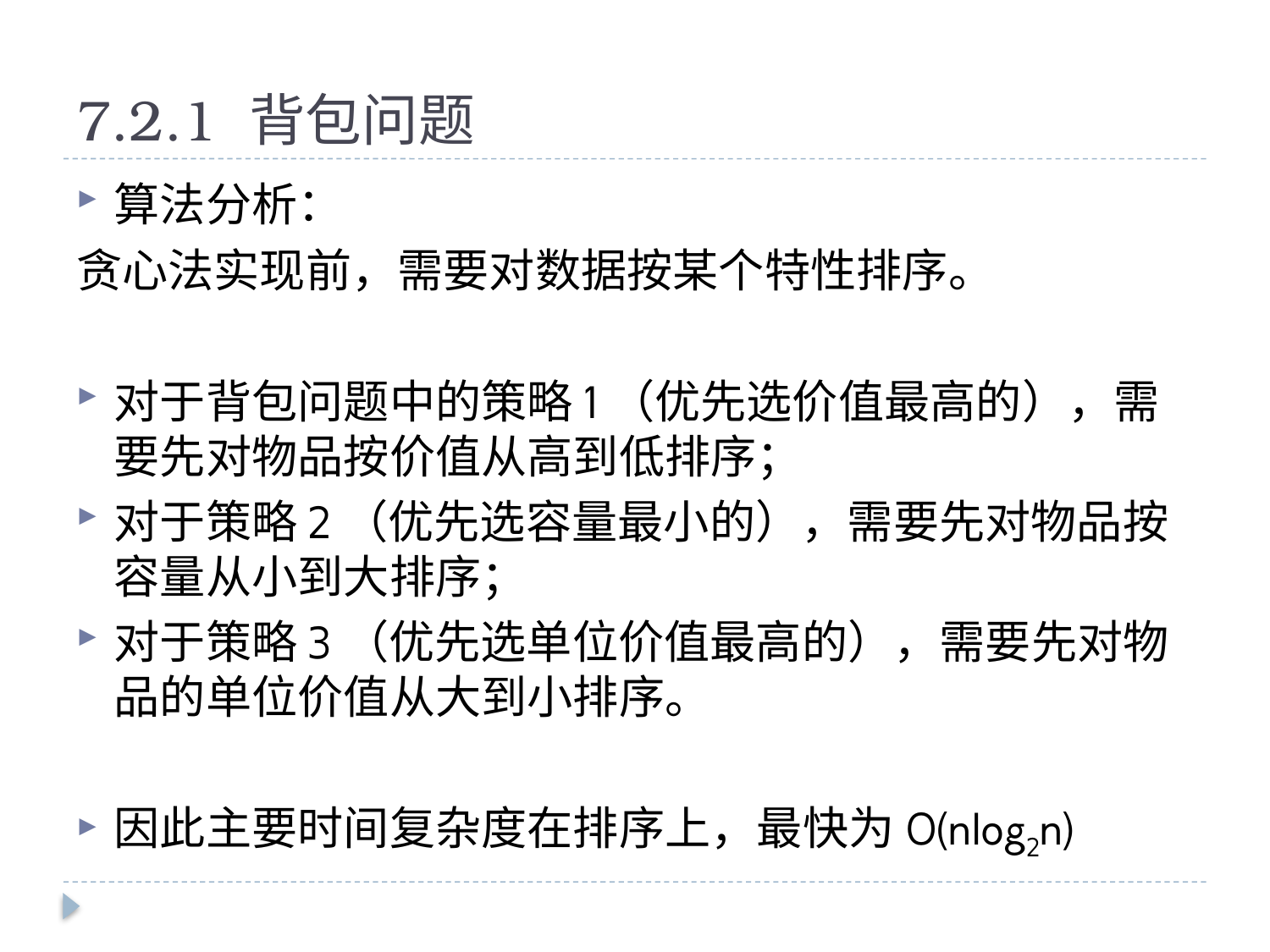

# 7.2.1 背包问题
算法分析：
贪心法实现前，需要对数据按某个特性排序。

对于背包问题中的策略1（优先选价值最高的），需要先对物品按价值从高到低排序；
对于策略2（优先选容量最小的），需要先对物品按容量从小到大排序；
对于策略3（优先选单位价值最高的），需要先对物品的单位价值从大到小排序。

因此主要时间复杂度在排序上，最快为O(nlog2n)